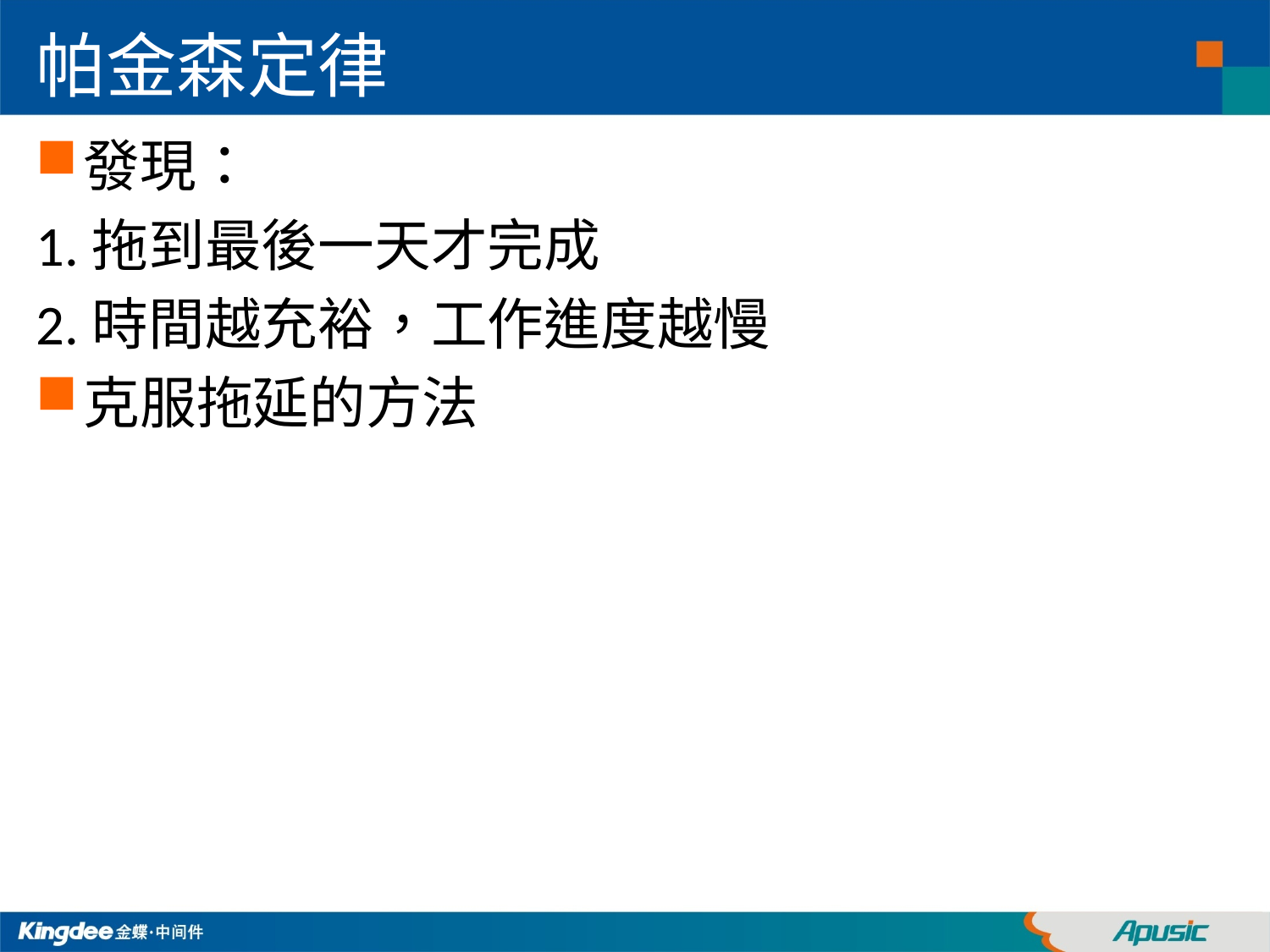

# 帕金森定律
發現：
1.拖到最後一天才完成
2.時間越充裕，工作進度越慢
克服拖延的方法